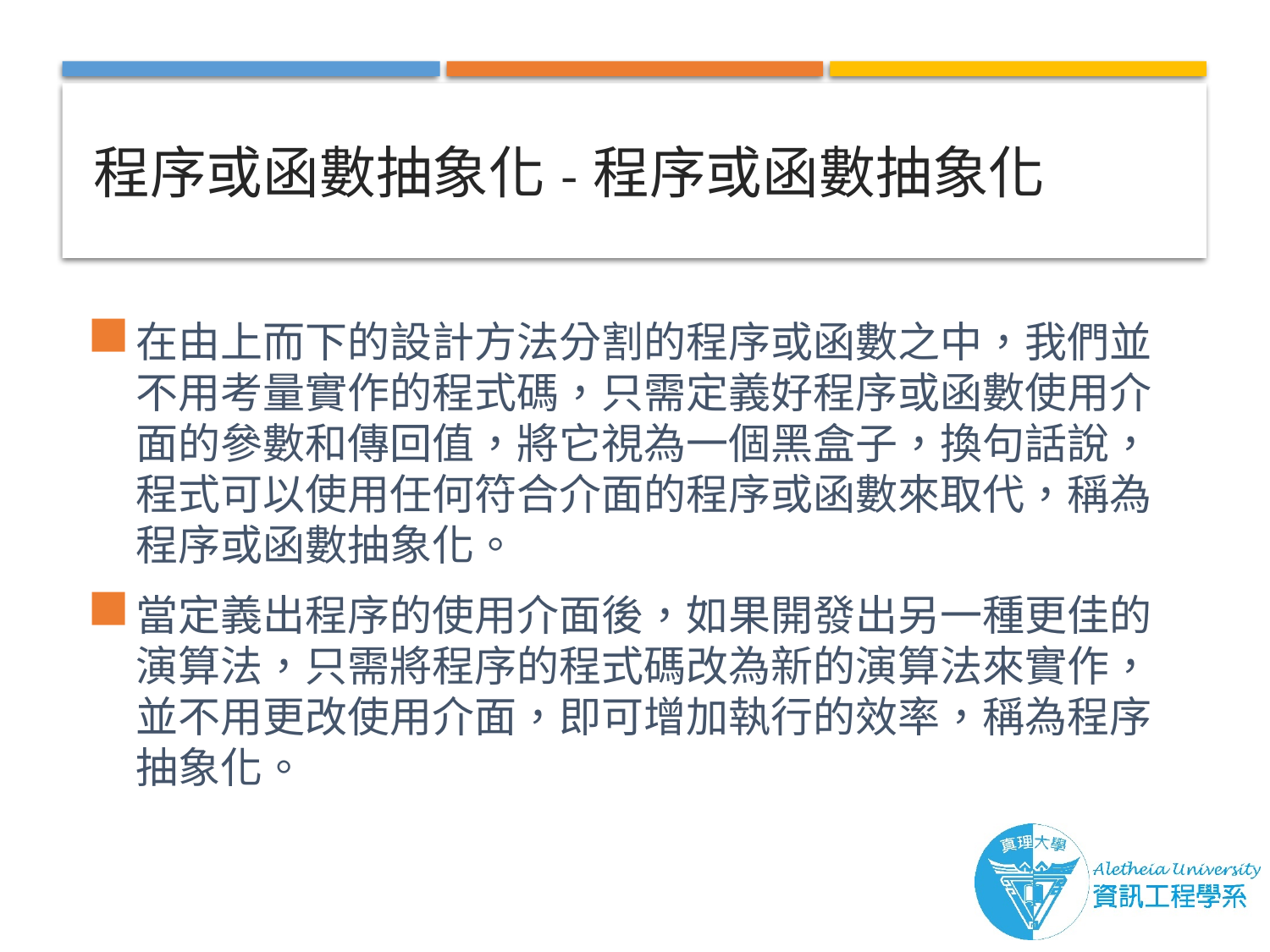

# 程序或函數抽象化-程序或函數抽象化
在由上而下的設計方法分割的程序或函數之中，我們並不用考量實作的程式碼，只需定義好程序或函數使用介面的參數和傳回值，將它視為一個黑盒子，換句話說，程式可以使用任何符合介面的程序或函數來取代，稱為程序或函數抽象化。
當定義出程序的使用介面後，如果開發出另一種更佳的演算法，只需將程序的程式碼改為新的演算法來實作，並不用更改使用介面，即可增加執行的效率，稱為程序抽象化。